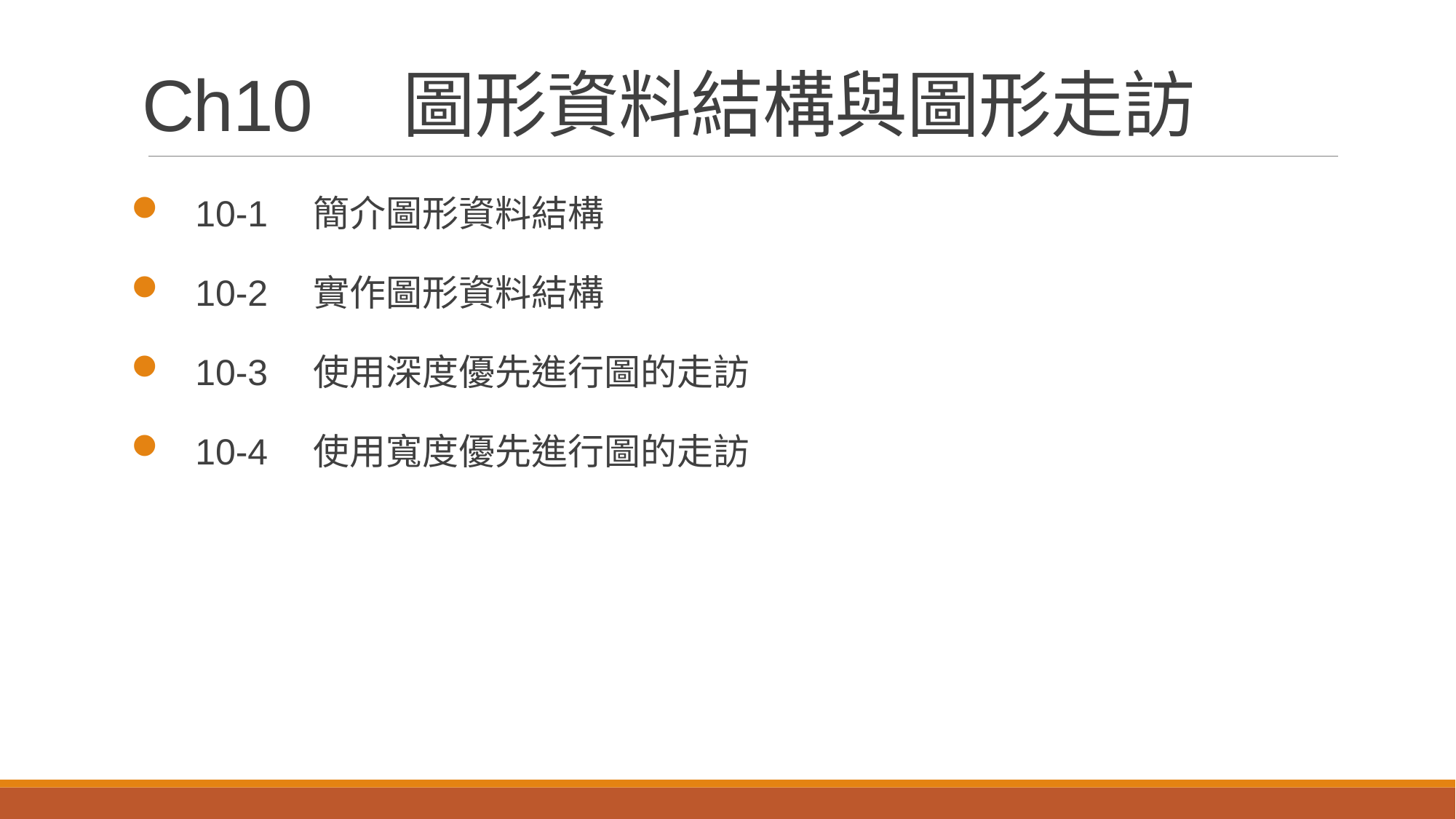

# Ch10　圖形資料結構與圖形走訪
10-1　簡介圖形資料結構
10-2　實作圖形資料結構
10-3　使用深度優先進行圖的走訪
10-4　使用寬度優先進行圖的走訪